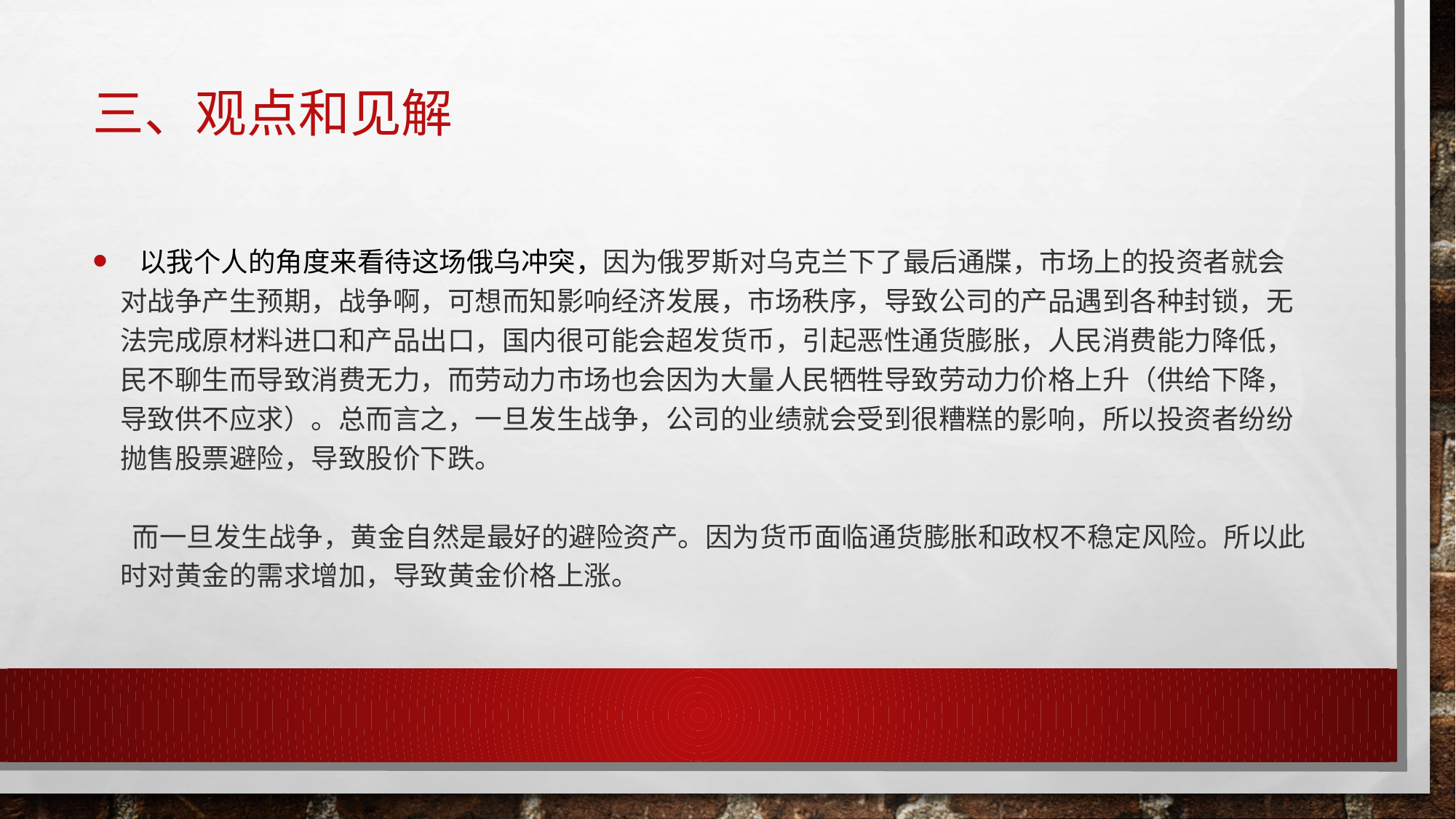

# 三、观点和见解
  以我个人的角度来看待这场俄乌冲突，因为俄罗斯对乌克兰下了最后通牒，市场上的投资者就会对战争产生预期，战争啊，可想而知影响经济发展，市场秩序，导致公司的产品遇到各种封锁，无法完成原材料进口和产品出口，国内很可能会超发货币，引起恶性通货膨胀，人民消费能力降低，民不聊生而导致消费无力，而劳动力市场也会因为大量人民牺牲导致劳动力价格上升（供给下降，导致供不应求）。总而言之，一旦发生战争，公司的业绩就会受到很糟糕的影响，所以投资者纷纷抛售股票避险，导致股价下跌。
  而一旦发生战争，黄金自然是最好的避险资产。因为货币面临通货膨胀和政权不稳定风险。所以此时对黄金的需求增加，导致黄金价格上涨。